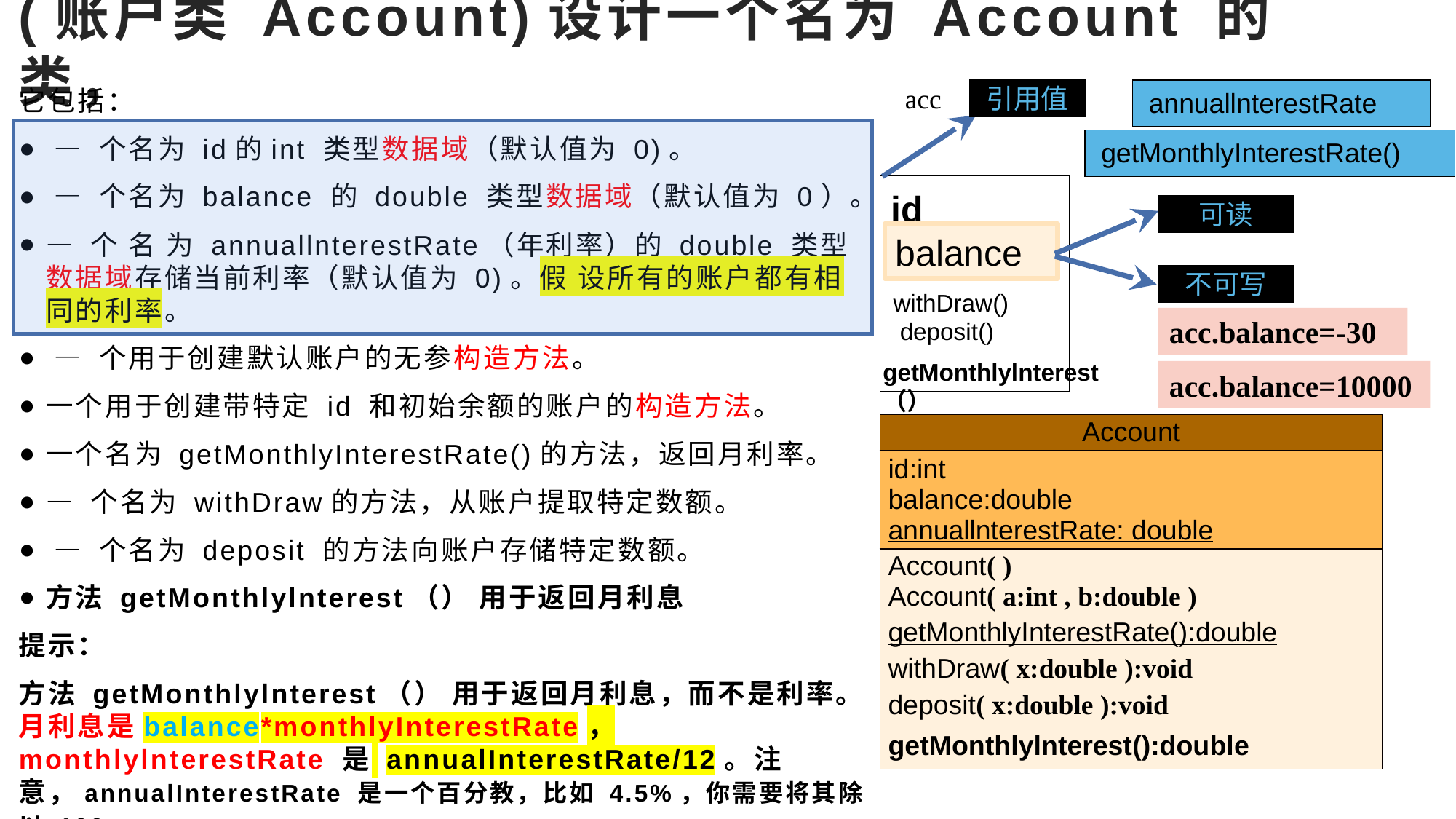

# (账户类 Account)设计一个名为 Account 的类，
acc
它包括：
 — 个名为 id的int 类型数据域（默认值为 0)。
 — 个名为 balance 的 double 类型数据域（默认值为 0）。
— 个 名 为 annuallnterestRate（年利率）的 double 类型数据域存储当前利率（默认值为 0)。假 设所有的账户都有相同的利率。
 — 个用于创建默认账户的无参构造方法。
一个用于创建带特定 id 和初始余额的账户的构造方法。
一个名为 getMonthlyInterestRate()的方法，返回月利率。
— 个名为 withDraw的方法，从账户提取特定数额。
 — 个名为 deposit 的方法向账户存储特定数额。
方法 getMonthlylnterest（） 用于返回月利息
提示：
方法 getMonthlylnterest（） 用于返回月利息，而不是利率。
月利息是balance*monthlyInterestRate，
monthlylnterestRate 是 annualInterestRate/12。注意，annualInterestRate 是一个百分教，比如 4.5%，你需要将其除以 100。

引用值
 annuallnterestRate

 getMonthlyInterestRate()

id
可读
balance
balance
不可写
withDraw()
acc.balance=-30
deposit()
getMonthlylnterest（）
acc.balance=10000
| Account |
| --- |
| id:int balance:double annuallnterestRate: double |
| Account( ) Account( a:int , b:double ) |
| getMonthlyInterestRate():double |
| withDraw( x:double ):void |
| deposit( x:double ):void |
| getMonthlylnterest():double |